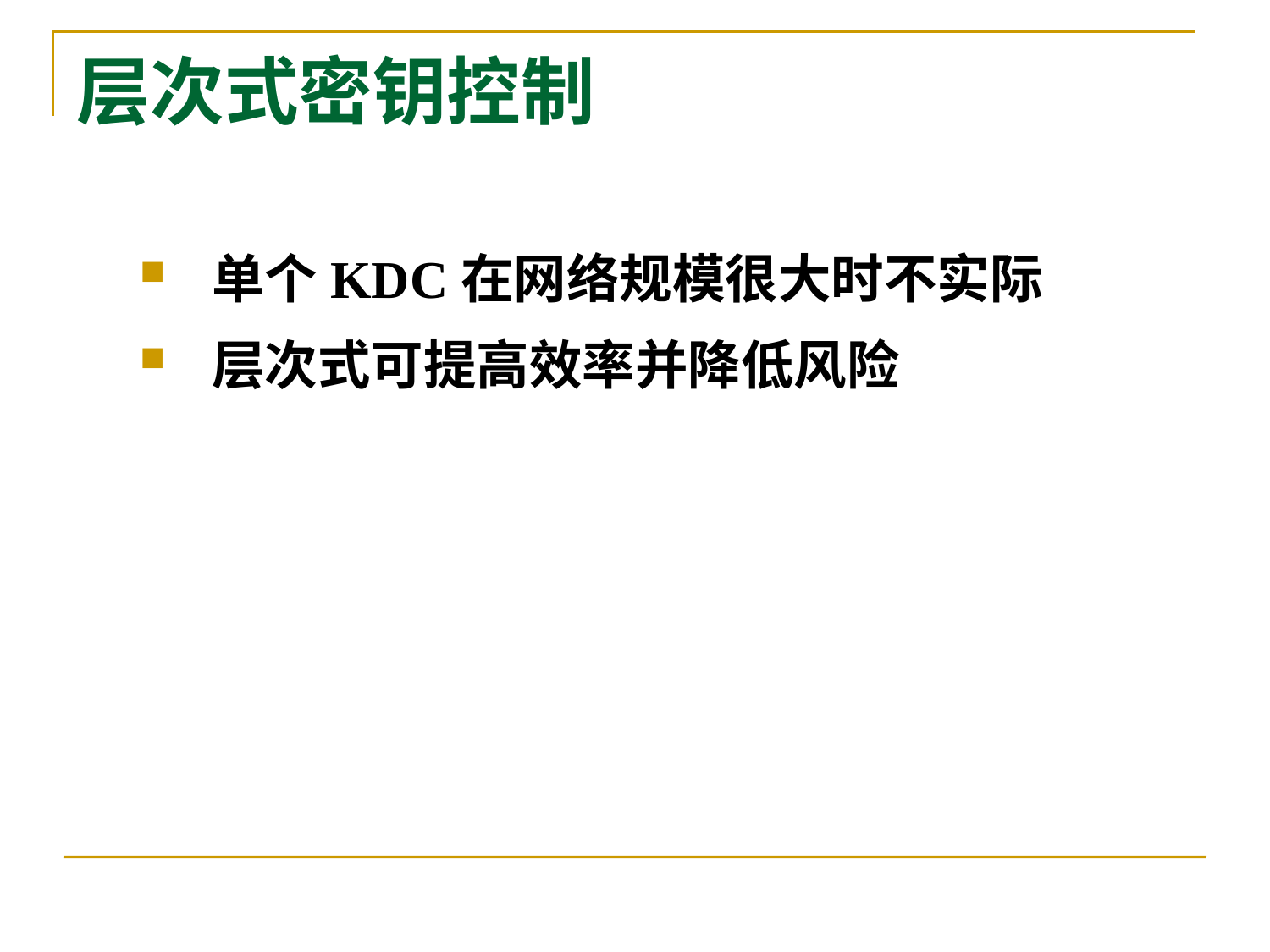

# 层次式密钥控制
 单个KDC在网络规模很大时不实际
 层次式可提高效率并降低风险

11